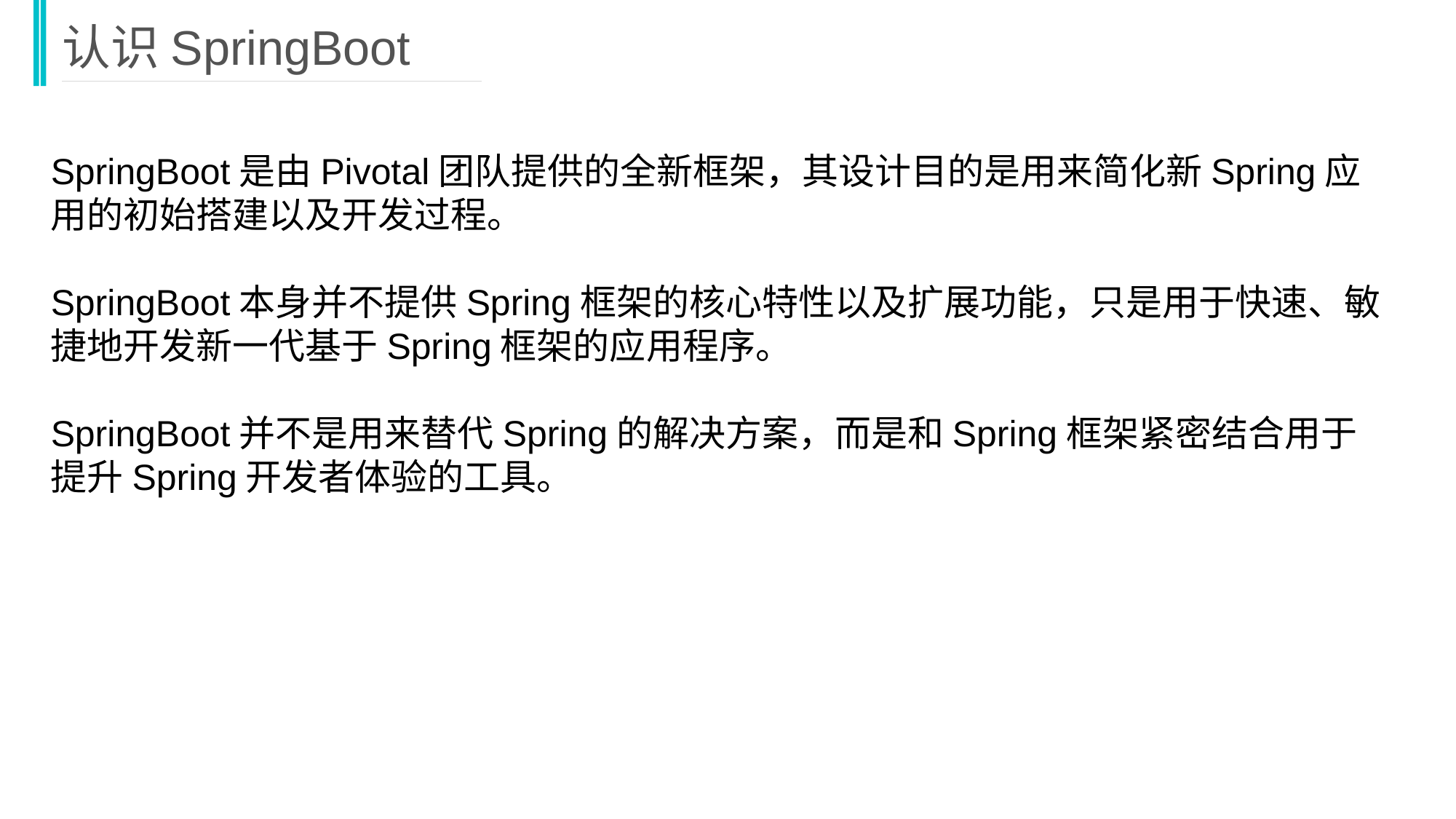

认识SpringBoot

SpringBoot是由Pivotal团队提供的全新框架，其设计目的是用来简化新Spring应用的初始搭建以及开发过程。

SpringBoot本身并不提供Spring框架的核心特性以及扩展功能，只是用于快速、敏捷地开发新一代基于Spring框架的应用程序。

SpringBoot并不是用来替代Spring的解决方案，而是和Spring框架紧密结合用于提升Spring开发者体验的工具。